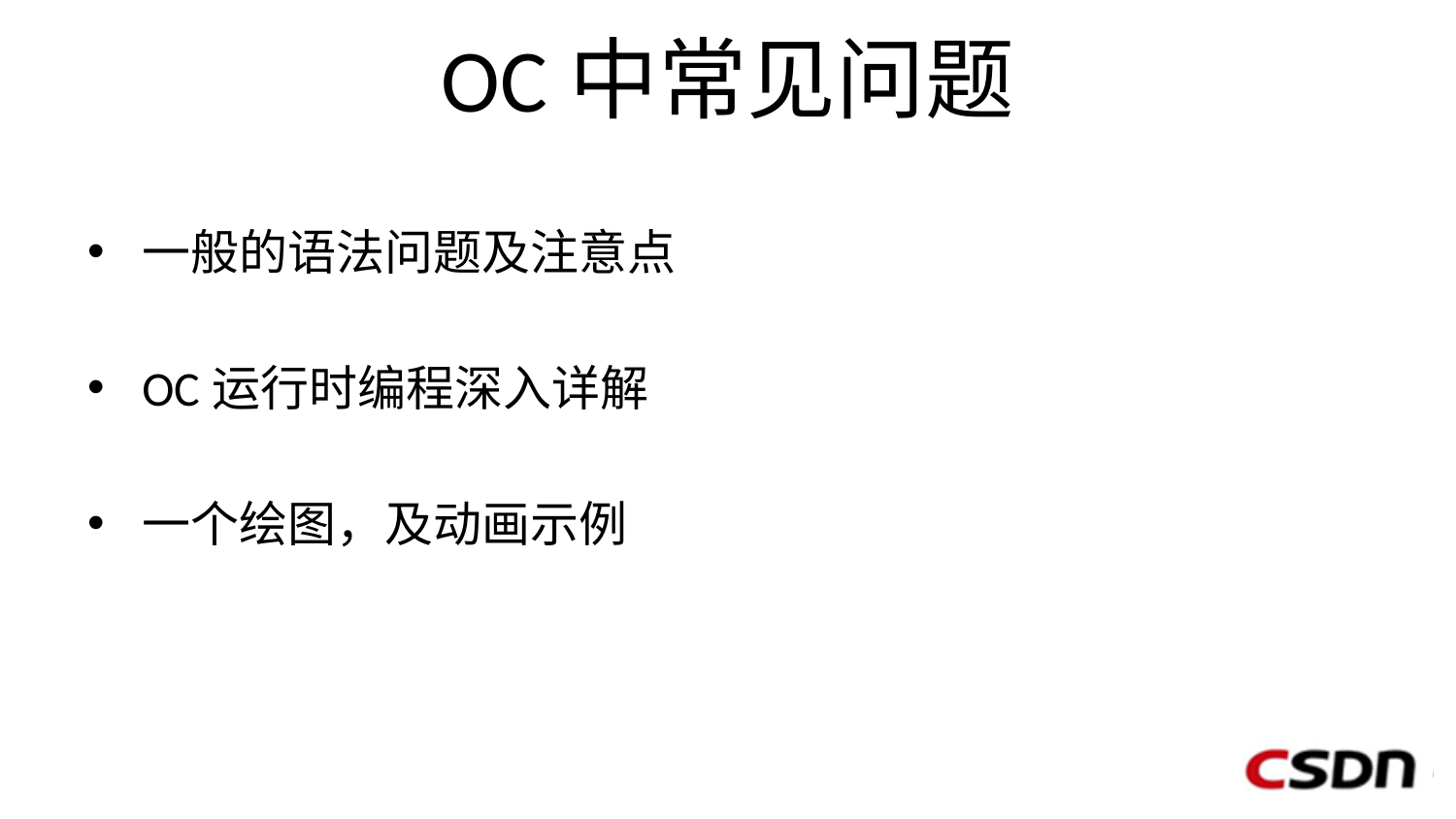

# OC中常见问题
一般的语法问题及注意点

OC运行时编程深入详解

一个绘图，及动画示例